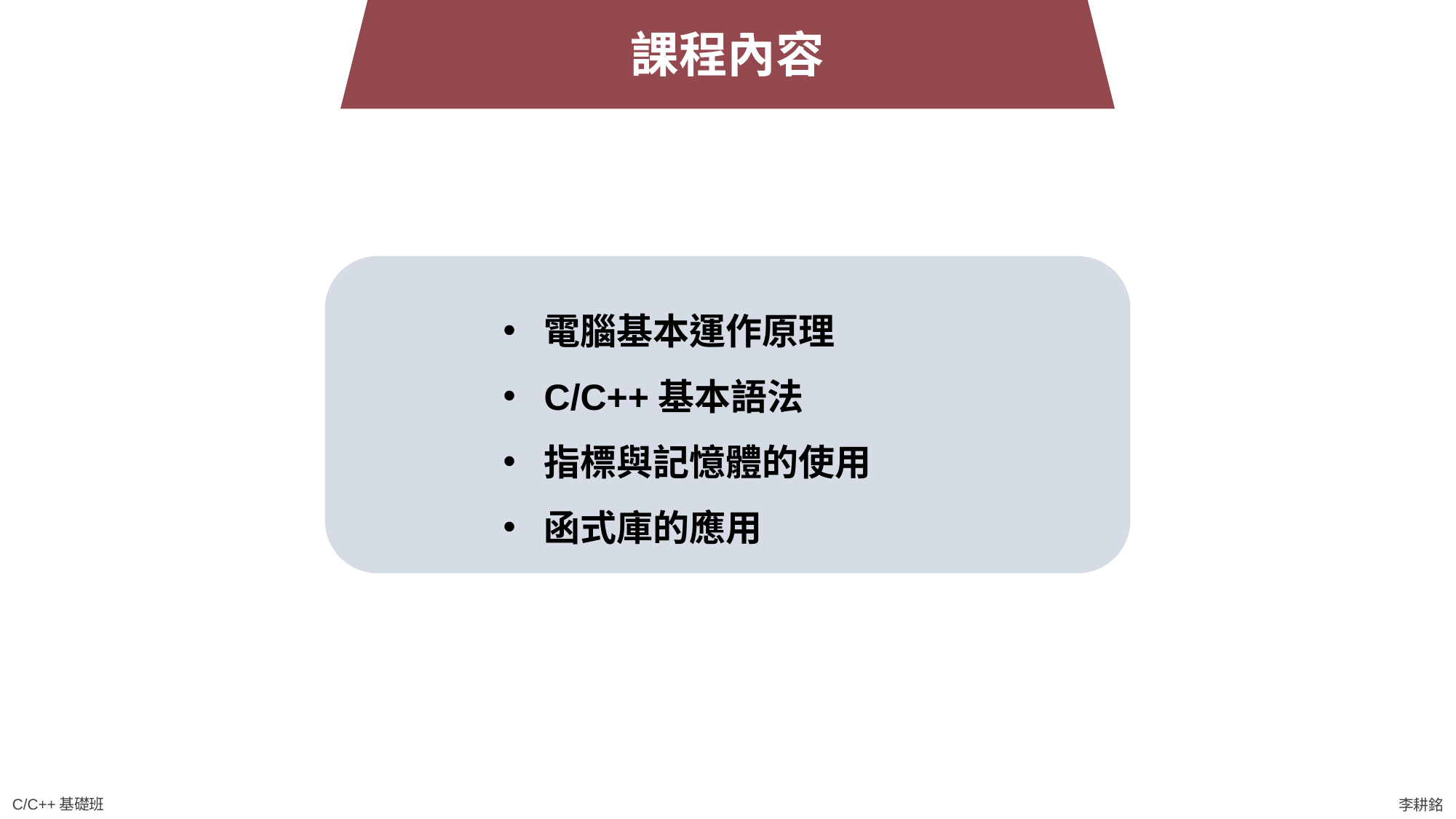

課程內容

電腦基本運作原理
C/C++基本語法
指標與記憶體的使用
函式庫的應用
C/C++基礎班
李耕銘